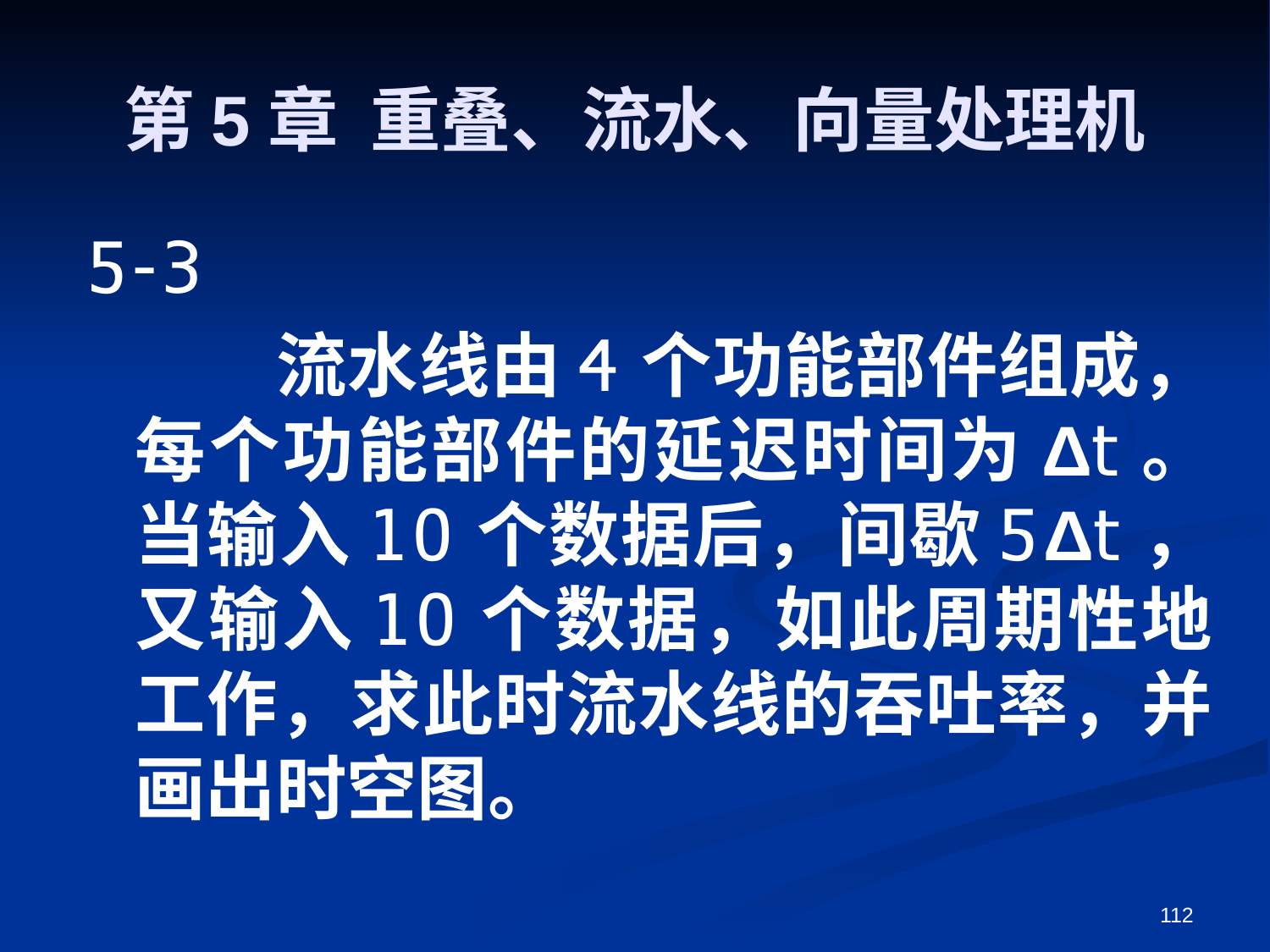

# 第5章  重叠、流水、向量处理机
5-3
          流水线由4个功能部件组成，每个功能部件的延迟时间为Δt。当输入10个数据后，间歇5Δt，又输入10个数据，如此周期性地工作，求此时流水线的吞吐率，并画出时空图。
112